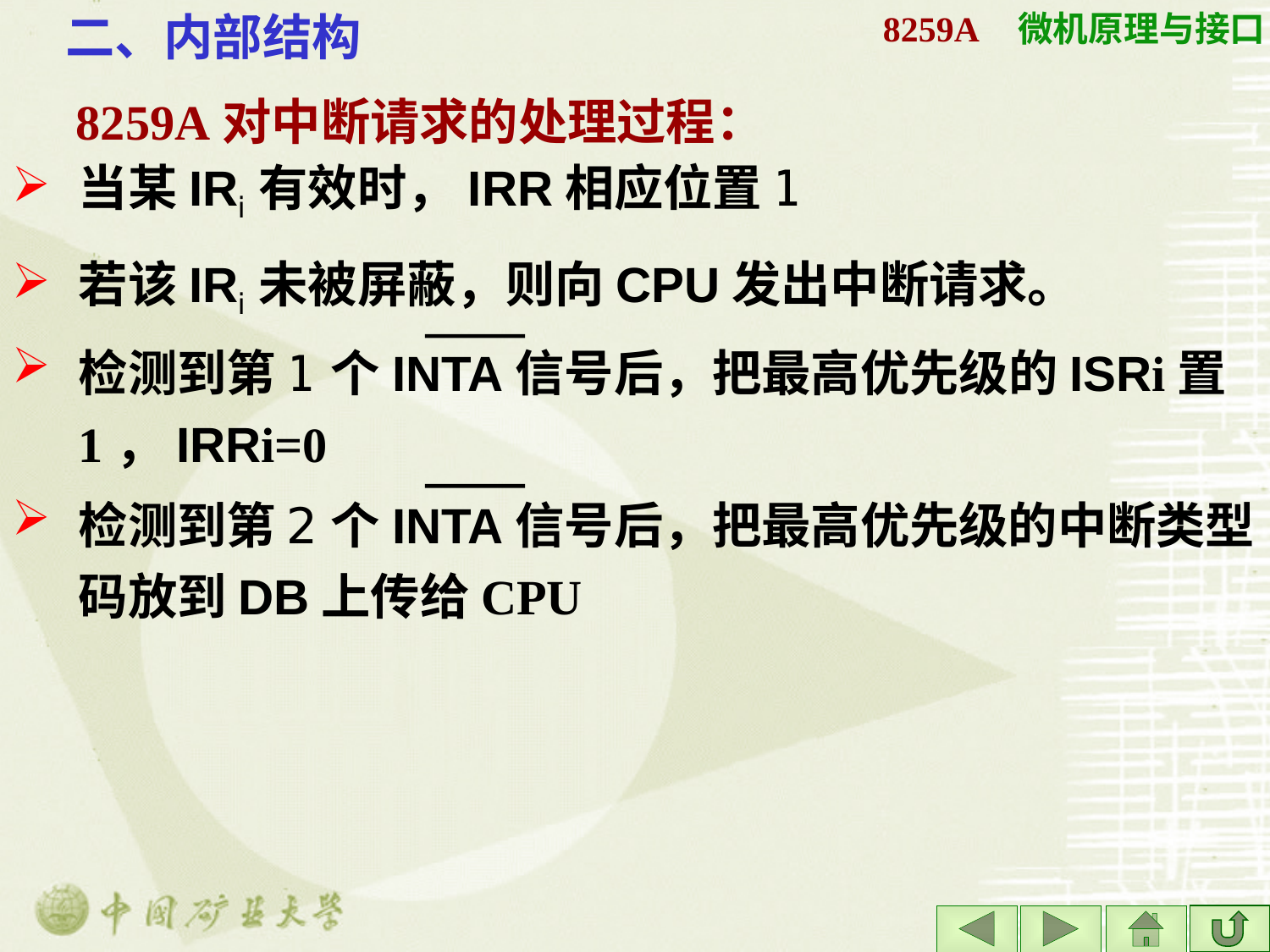

二、内部结构
# 8259A
8259A对中断请求的处理过程：
当某IRi有效时，IRR相应位置1
若该IRi未被屏蔽，则向CPU发出中断请求。
检测到第1个INTA信号后，把最高优先级的ISRi置1，IRRi=0
检测到第2个INTA信号后，把最高优先级的中断类型码放到DB上传给CPU